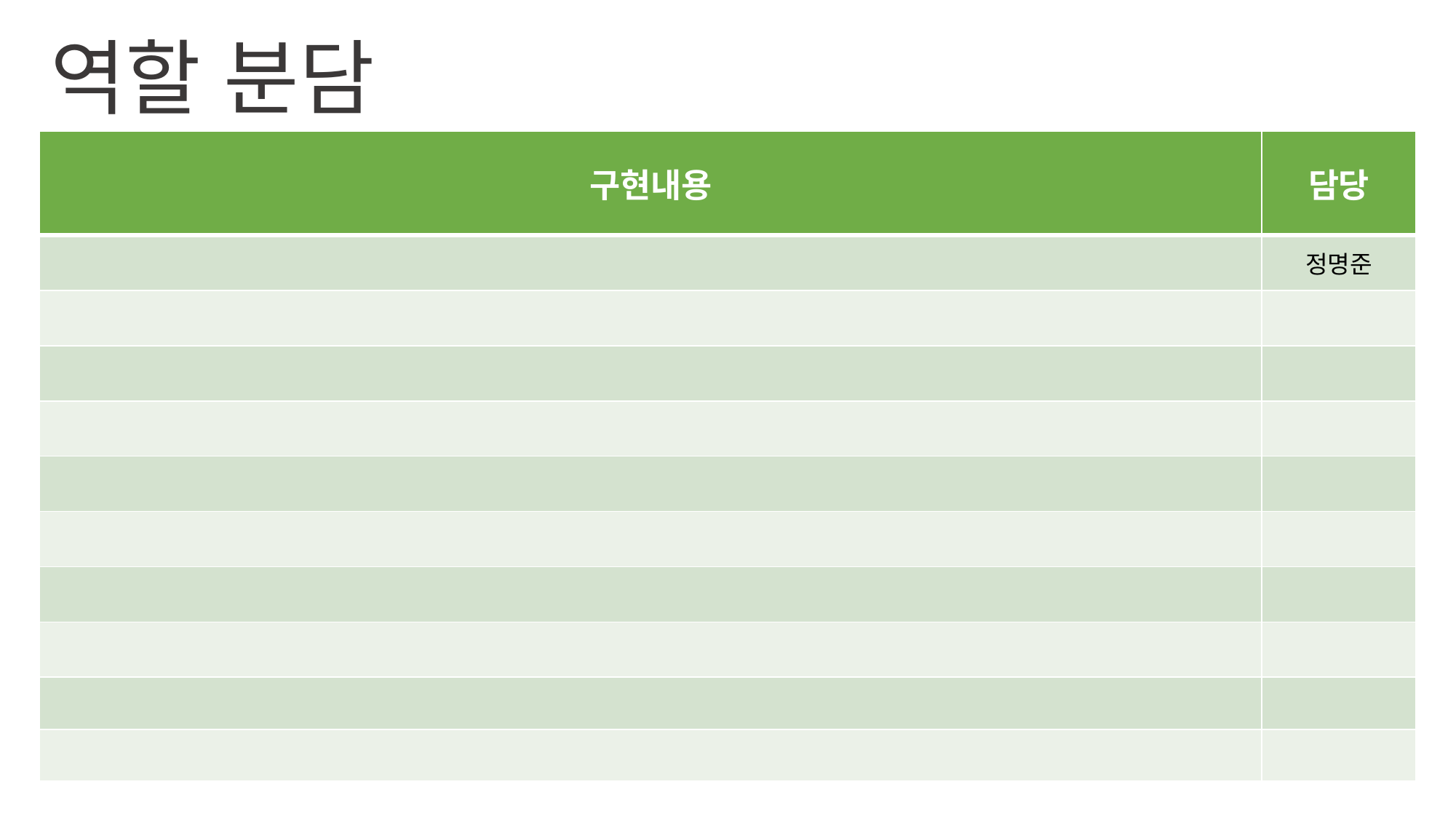

역할 분담
| 구현내용 | 담당 |
| --- | --- |
|  | 정명준 |
|  |  |
|  |  |
|  |  |
|  |  |
|  |  |
|  |  |
|  |  |
|  |  |
|  |  |